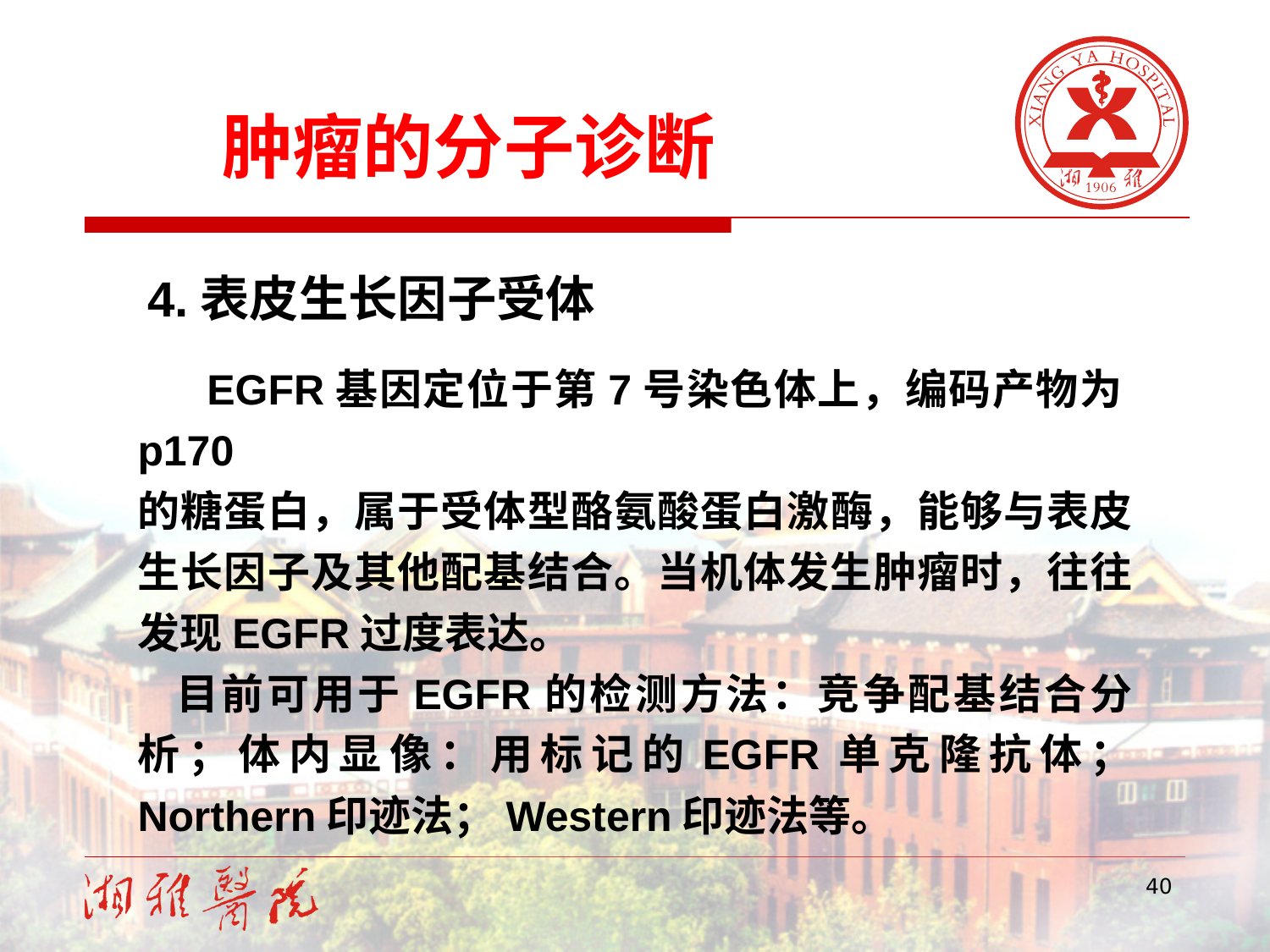

肿瘤的分子诊断
4.表皮生长因子受体
      EGFR基因定位于第7号染色体上，编码产物为p170
的糖蛋白，属于受体型酪氨酸蛋白激酶，能够与表皮生长因子及其他配基结合。当机体发生肿瘤时，往往发现EGFR过度表达。
  目前可用于EGFR的检测方法：竞争配基结合分析；体内显像：用标记的EGFR单克隆抗体； Northern印迹法；Western印迹法等。
40